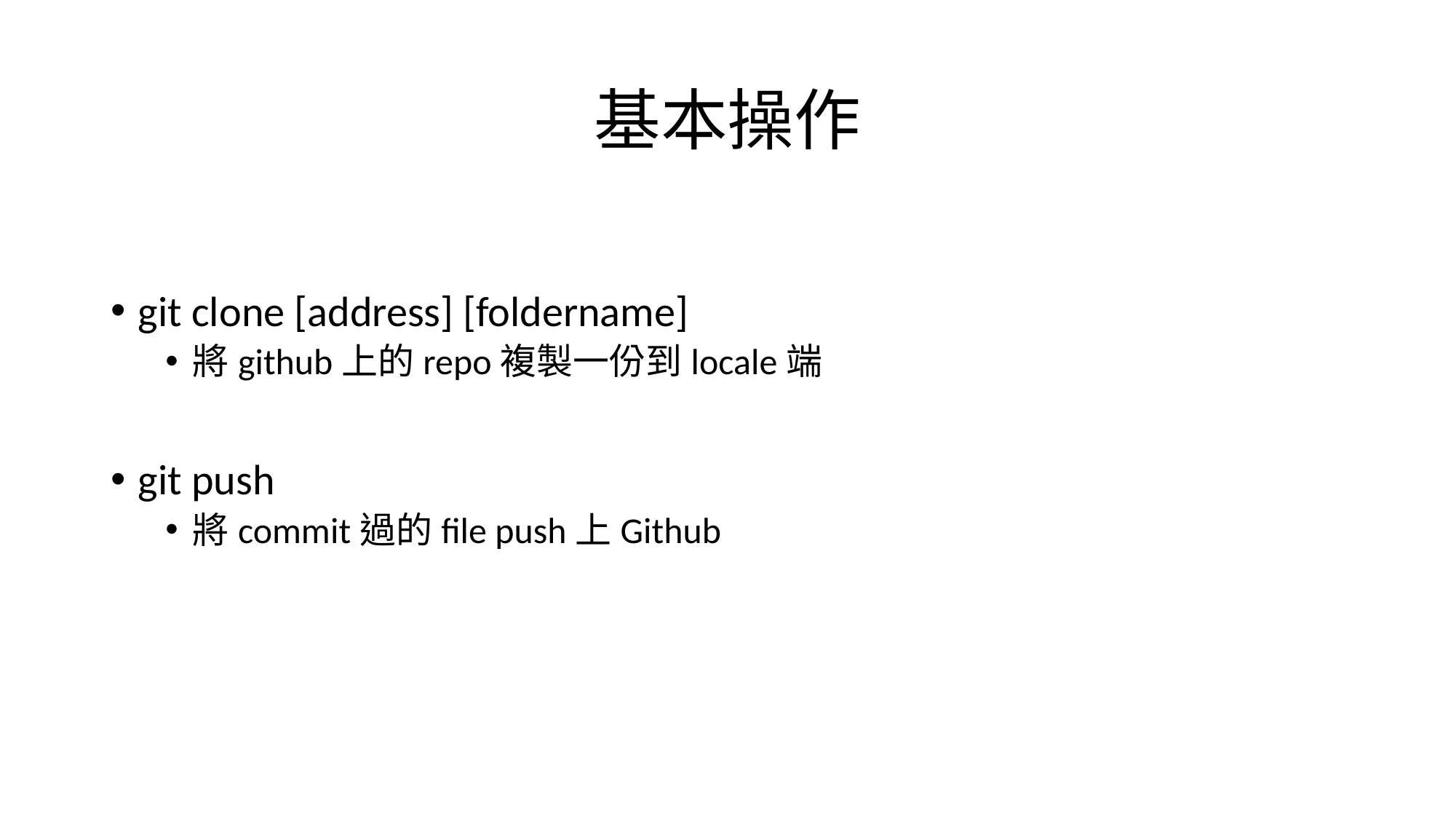

# 基本操作

git clone [address] [foldername]
將github上的repo複製一份到locale端

git push
將commit過的file push上Github